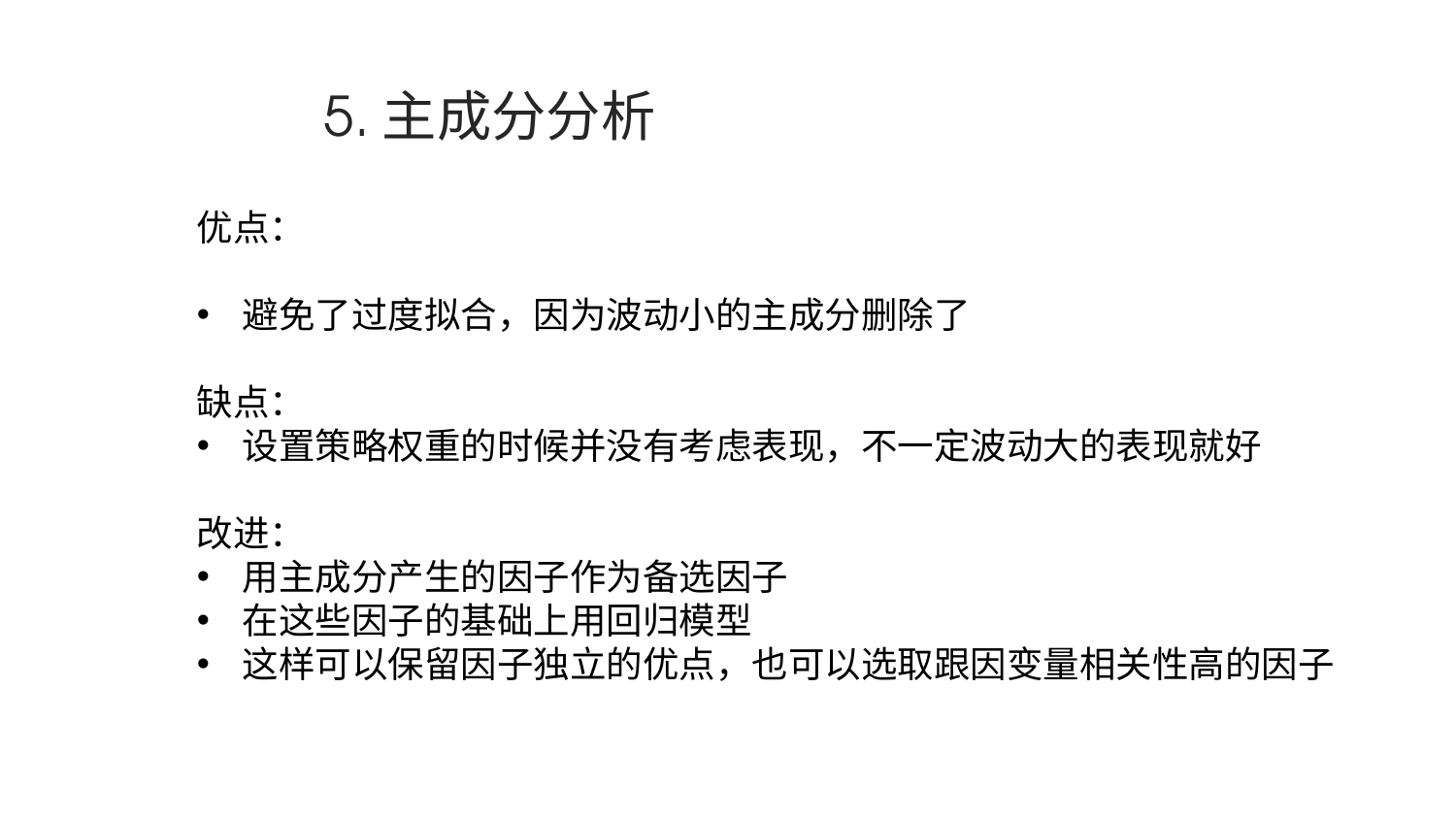

# 5.主成分分析
优点：

避免了过度拟合，因为波动小的主成分删除了

缺点：
设置策略权重的时候并没有考虑表现，不一定波动大的表现就好

改进：
用主成分产生的因子作为备选因子
在这些因子的基础上用回归模型
这样可以保留因子独立的优点，也可以选取跟因变量相关性高的因子